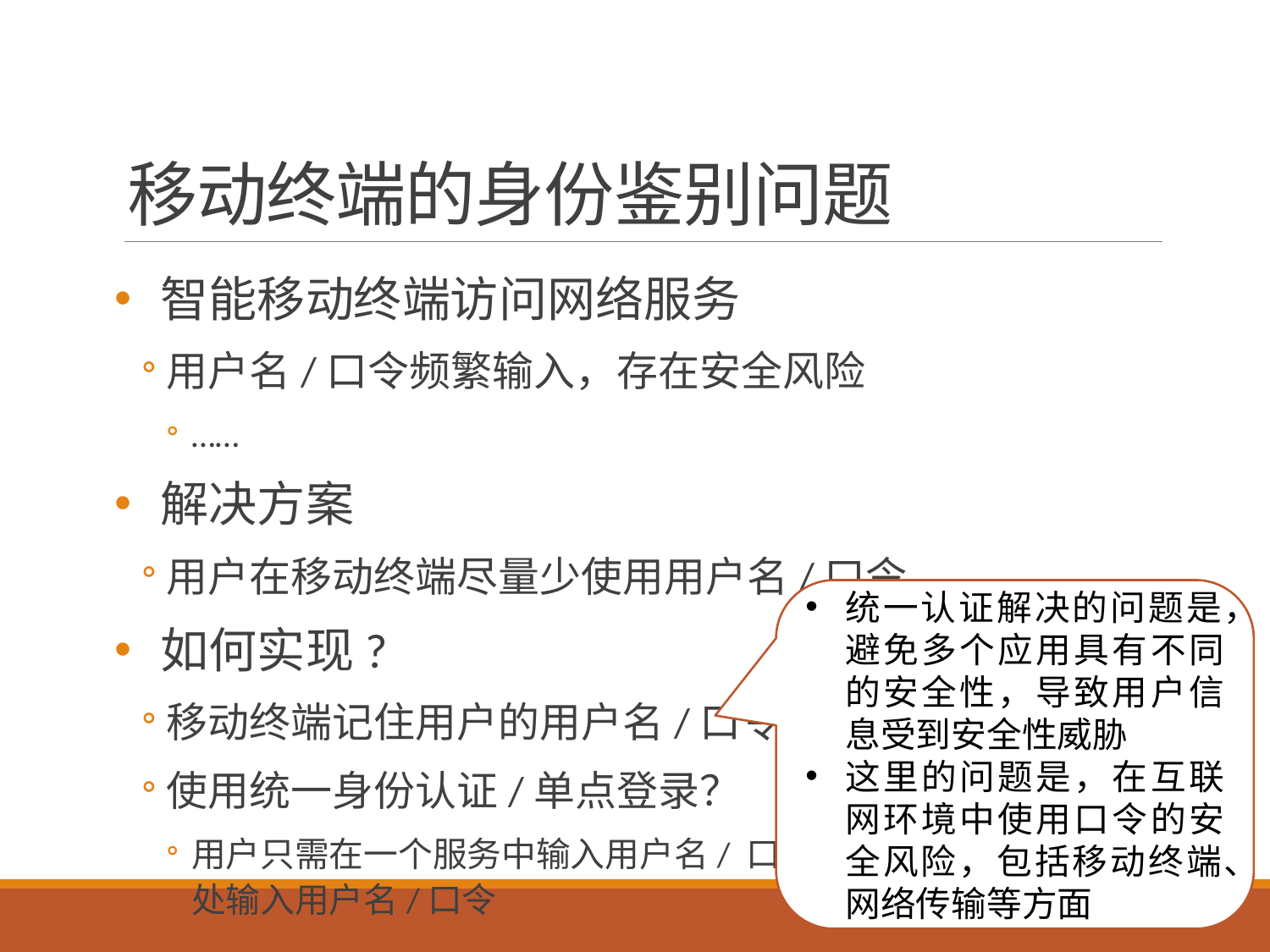

# 移动终端的身份鉴别问题
智能移动终端访问网络服务
用户名/口令频繁输入，存在安全风险
……
解决方案
用户在移动终端尽量少使用用户名/口令
如何实现?
移动终端记住用户的用户名/口令？
使用统一身份认证/单点登录？
用户只需在一个服务中输入用户名/ 口令，无需在多个应用处到处输入用户名/口令
统一认证解决的问题是，避免多个应用具有不同的安全性，导致用户信息受到安全性威胁
这里的问题是，在互联网环境中使用口令的安全风险，包括移动终端、网络传输等方面